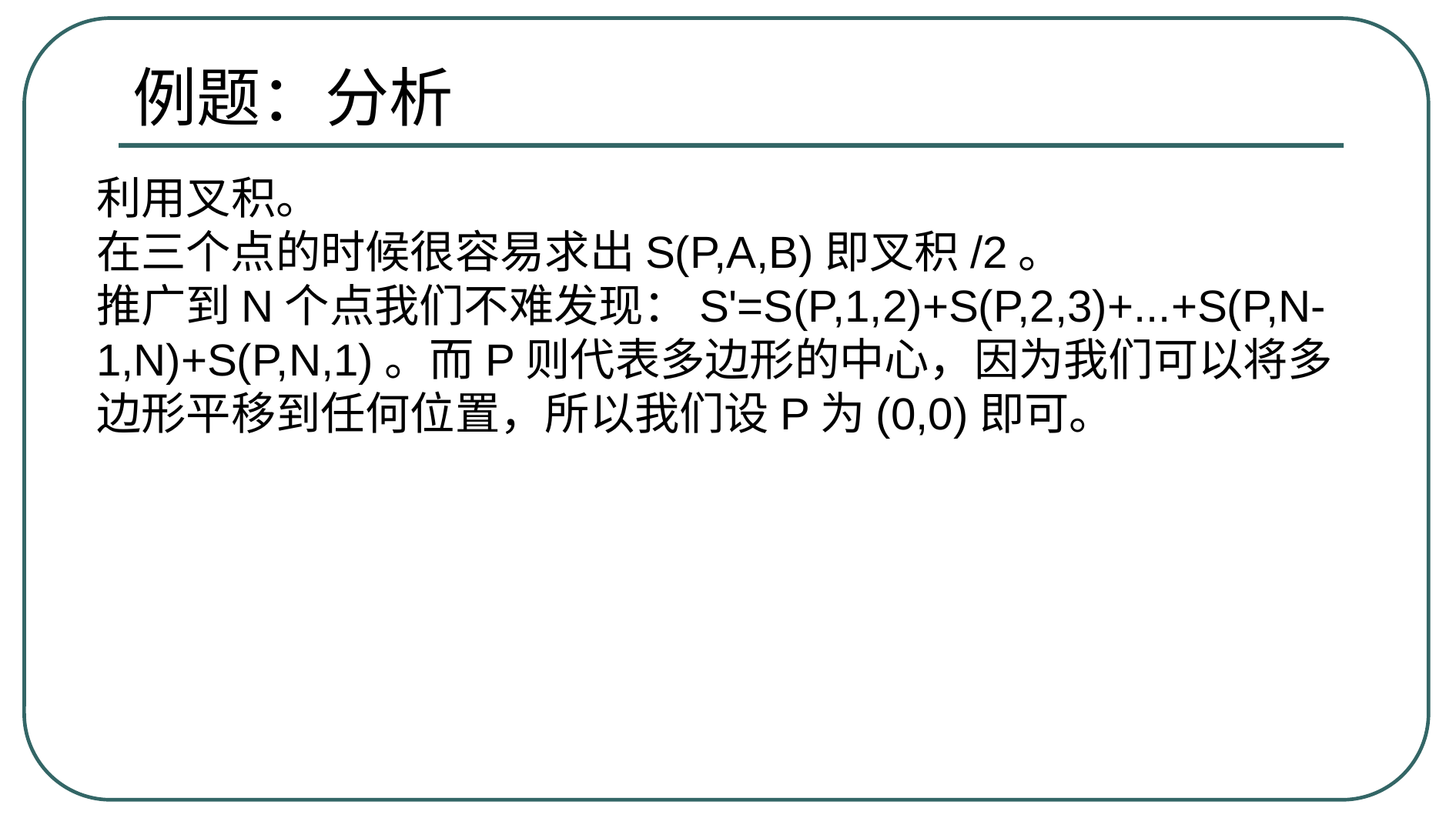

例题：分析
利用叉积。
在三个点的时候很容易求出S(P,A,B)即叉积/2。
推广到N个点我们不难发现：S'=S(P,1,2)+S(P,2,3)+...+S(P,N-1,N)+S(P,N,1)。而P则代表多边形的中心，因为我们可以将多边形平移到任何位置，所以我们设P为(0,0)即可。